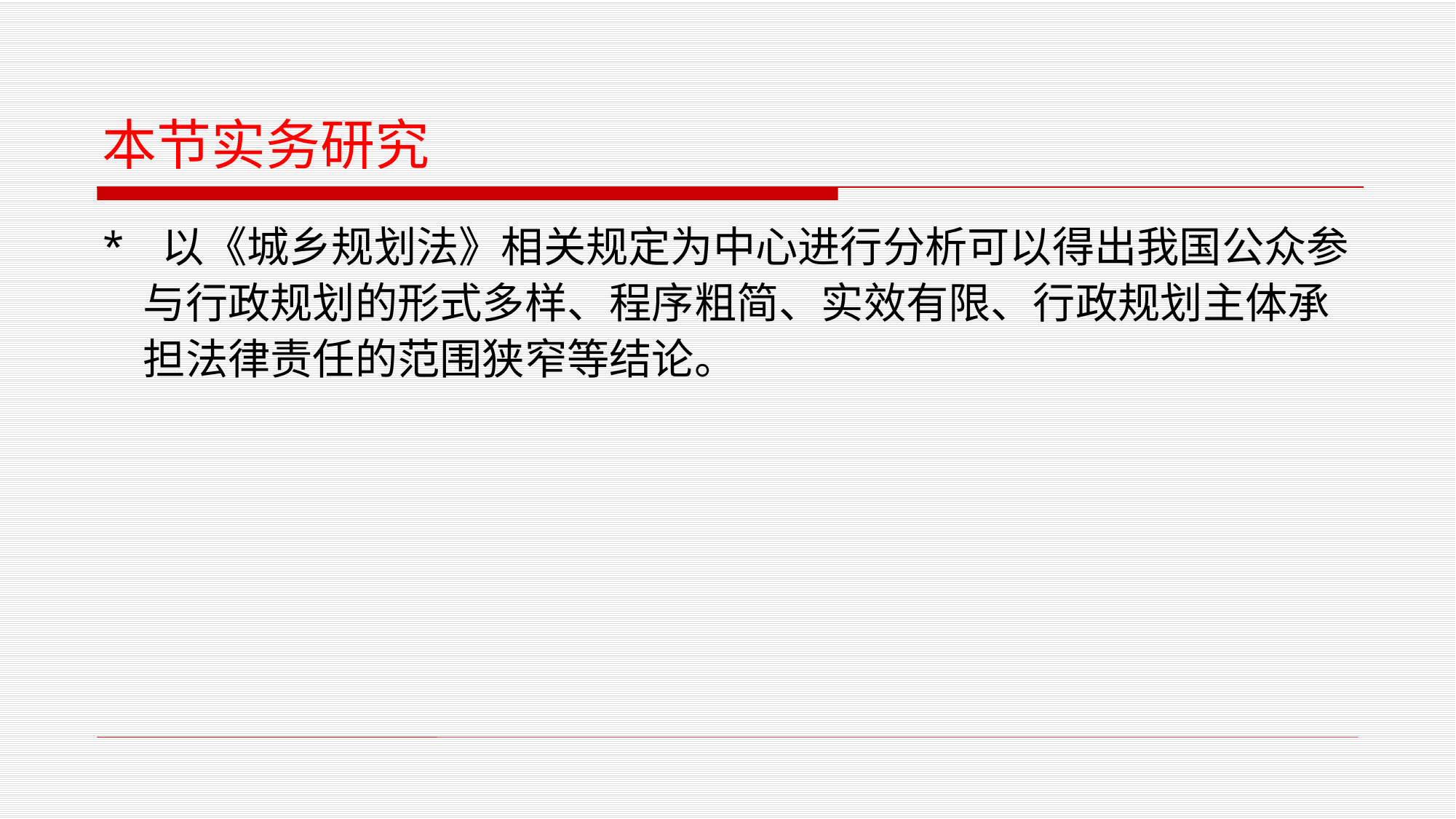

# 本节实务研究
* 以《城乡规划法》相关规定为中心进行分析可以得出我国公众参与行政规划的形式多样、程序粗简、实效有限、行政规划主体承担法律责任的范围狭窄等结论。